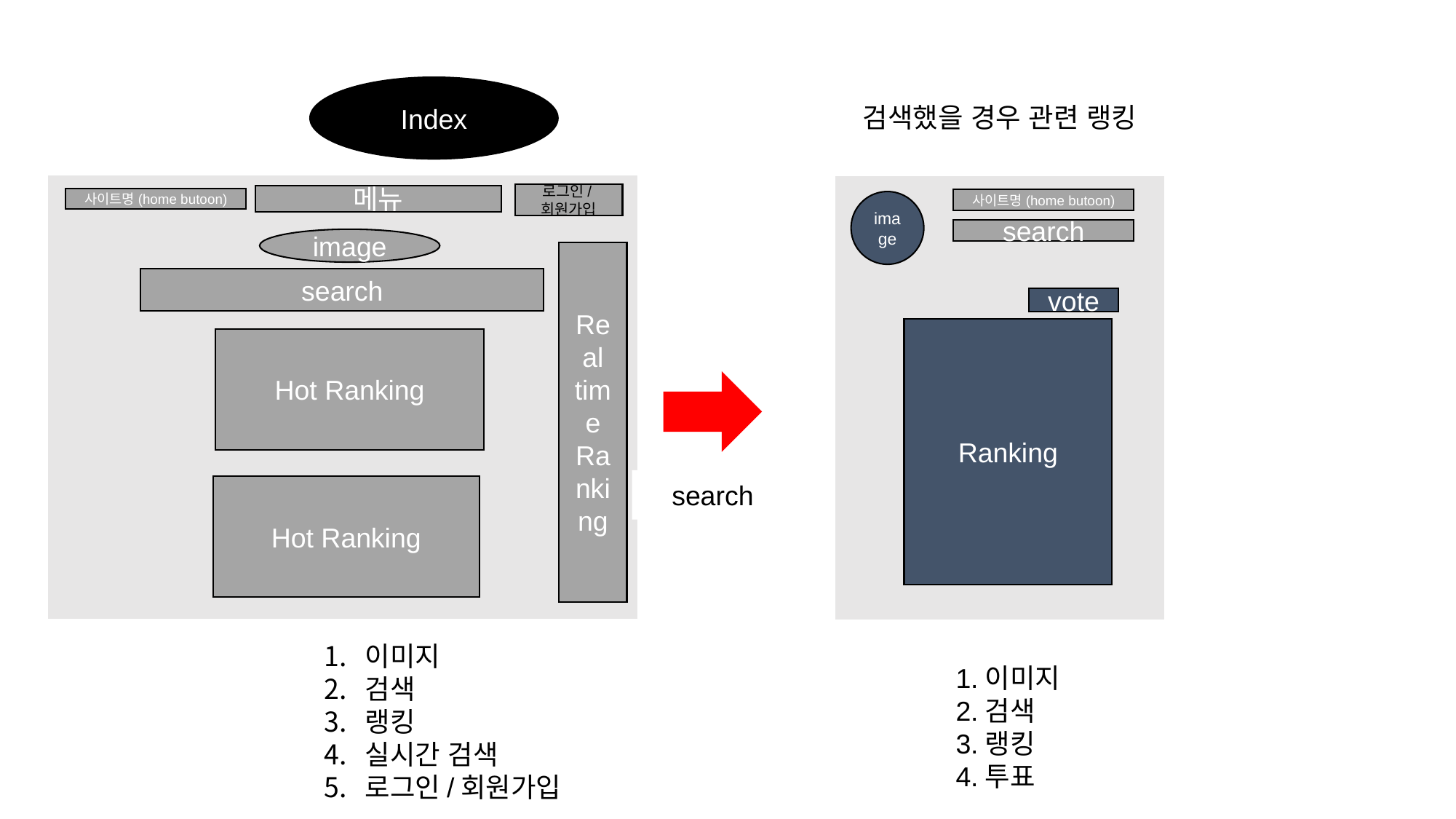

Index
검색했을 경우 관련 랭킹

로그인/회원가입
메뉴
사이트명(home butoon)
사이트명(home butoon)
image
search
image
Real time Ranking
search
vote
Ranking
Hot Ranking

search
Hot Ranking
이미지
검색
랭킹
실시간 검색
로그인/회원가입
1.이미지
2.검색
3.랭킹
4.투표